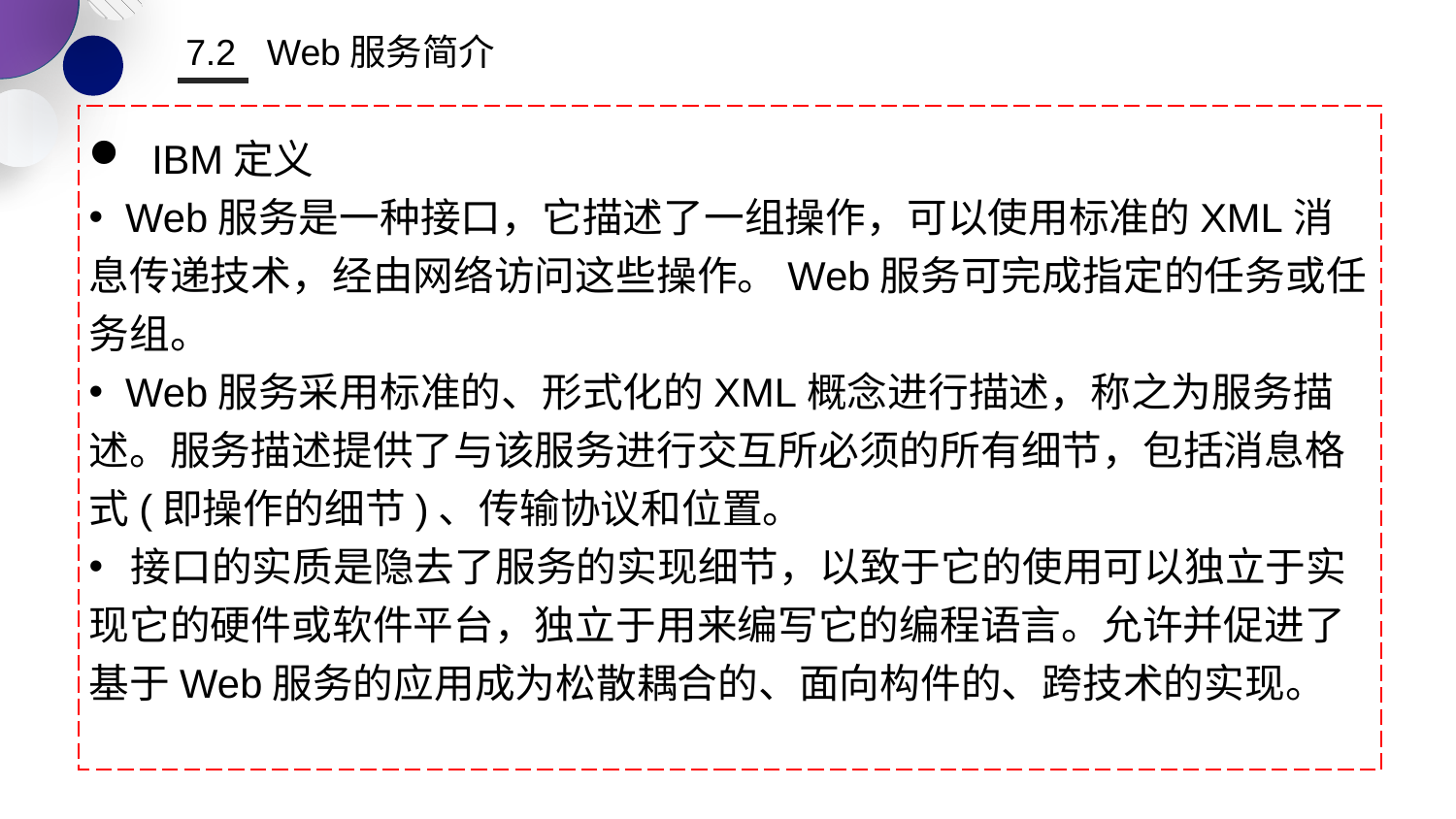

7.2   Web服务简介

  IBM定义
  Web服务是一种接口，它描述了一组操作，可以使用标准的XML消息传递技术，经由网络访问这些操作。Web服务可完成指定的任务或任务组。
  Web服务采用标准的、形式化的XML概念进行描述，称之为服务描述。服务描述提供了与该服务进行交互所必须的所有细节，包括消息格式(即操作的细节)、传输协议和位置。
  接口的实质是隐去了服务的实现细节，以致于它的使用可以独立于实现它的硬件或软件平台，独立于用来编写它的编程语言。允许并促进了基于Web服务的应用成为松散耦合的、面向构件的、跨技术的实现。